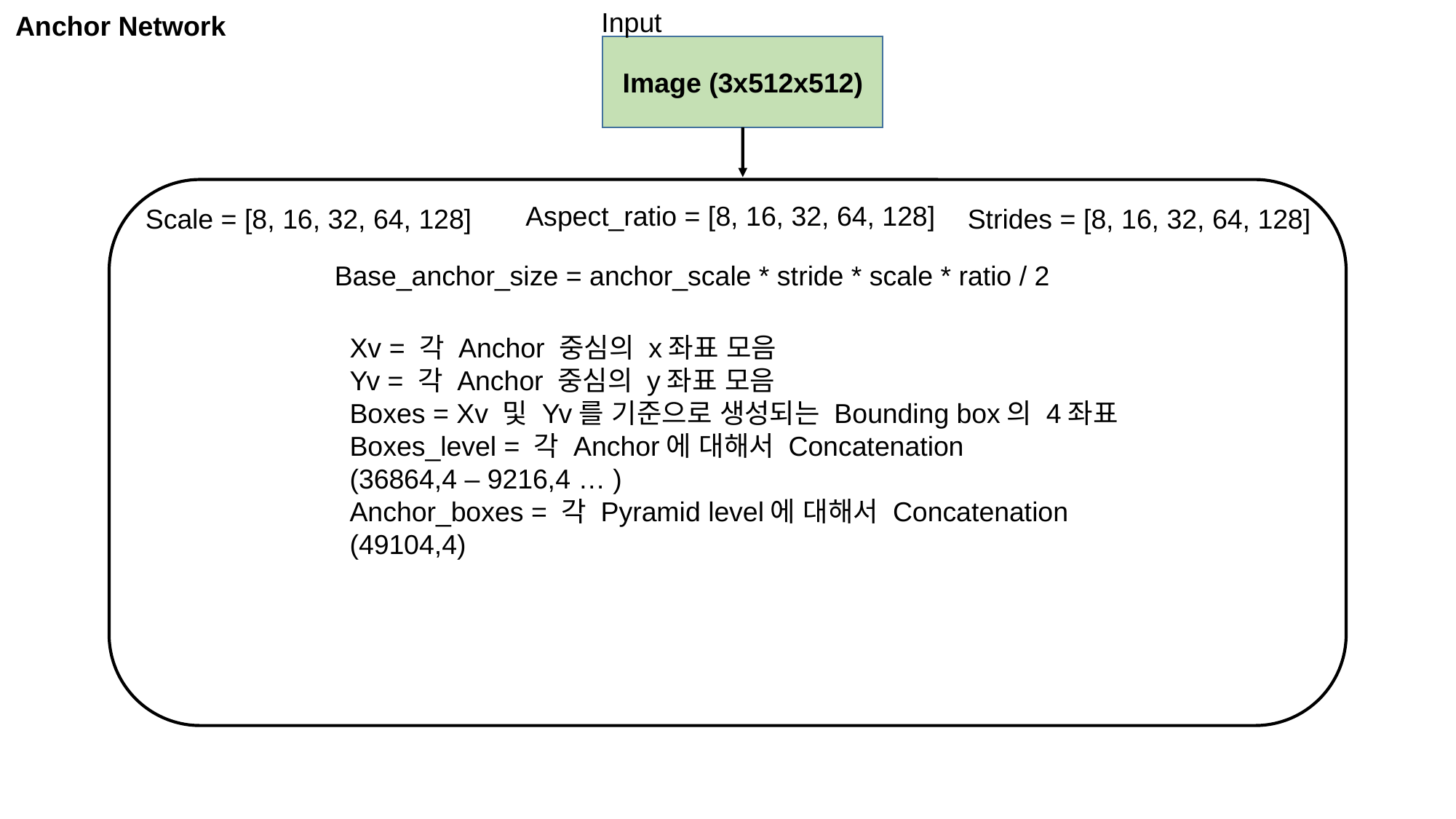

Input
Anchor Network
Image (3x512x512)

Aspect_ratio = [8, 16, 32, 64, 128]
Scale = [8, 16, 32, 64, 128]
Strides = [8, 16, 32, 64, 128]
Base_anchor_size = anchor_scale * stride * scale * ratio / 2
Xv = 각 Anchor 중심의 x좌표 모음
Yv = 각 Anchor 중심의 y좌표 모음
Boxes = Xv 및 Yv를 기준으로 생성되는 Bounding box의 4좌표
Boxes_level = 각 Anchor에 대해서 Concatenation
(36864,4 – 9216,4 … )
Anchor_boxes = 각 Pyramid level에 대해서 Concatenation
(49104,4)